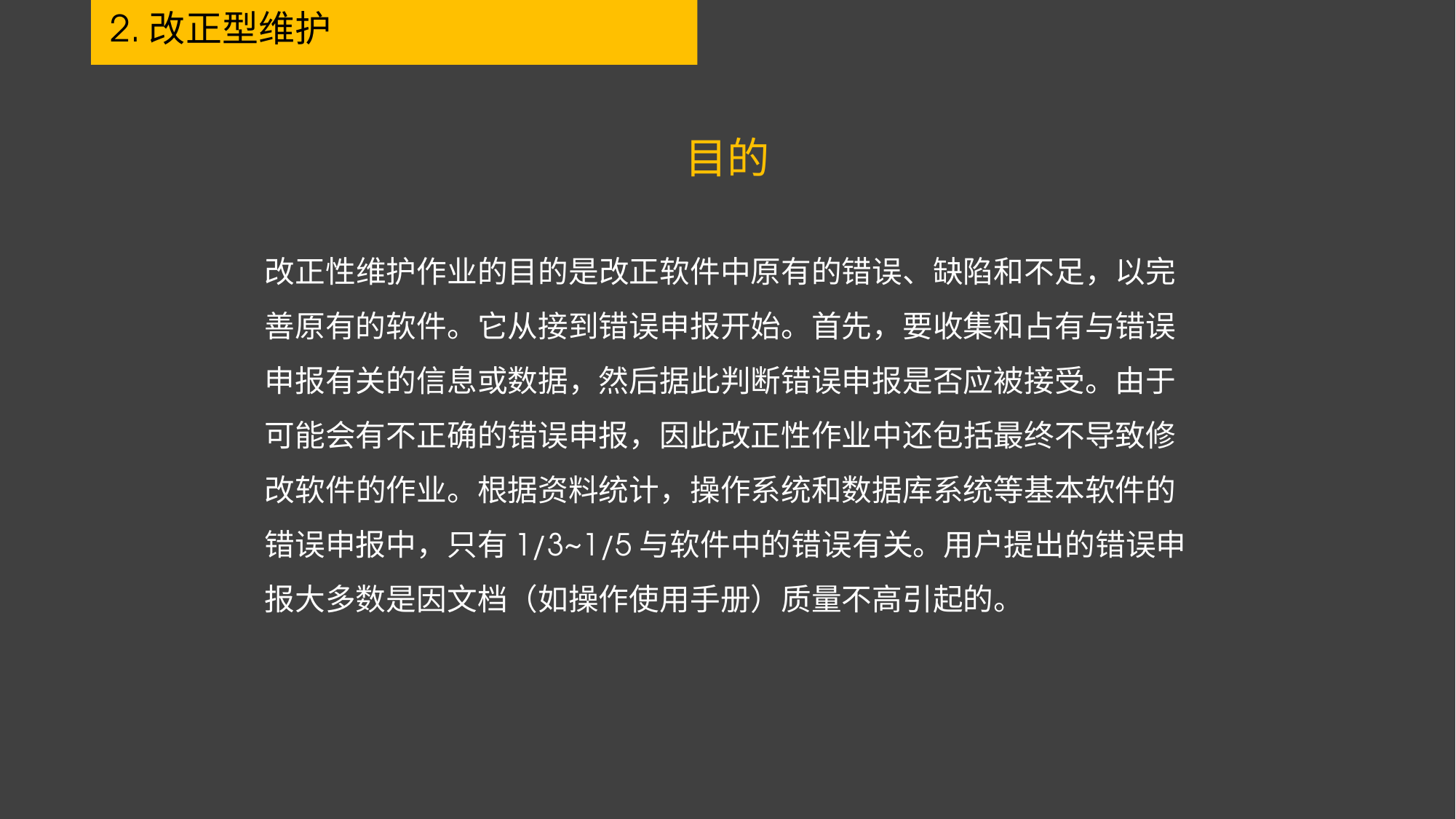

2.改正型维护
目的
改正性维护作业的目的是改正软件中原有的错误、缺陷和不足，以完善原有的软件。它从接到错误申报开始。首先，要收集和占有与错误申报有关的信息或数据，然后据此判断错误申报是否应被接受。由于可能会有不正确的错误申报，因此改正性作业中还包括最终不导致修改软件的作业。根据资料统计，操作系统和数据库系统等基本软件的错误申报中，只有1/3~1/5与软件中的错误有关。用户提出的错误申报大多数是因文档（如操作使用手册）质量不高引起的。